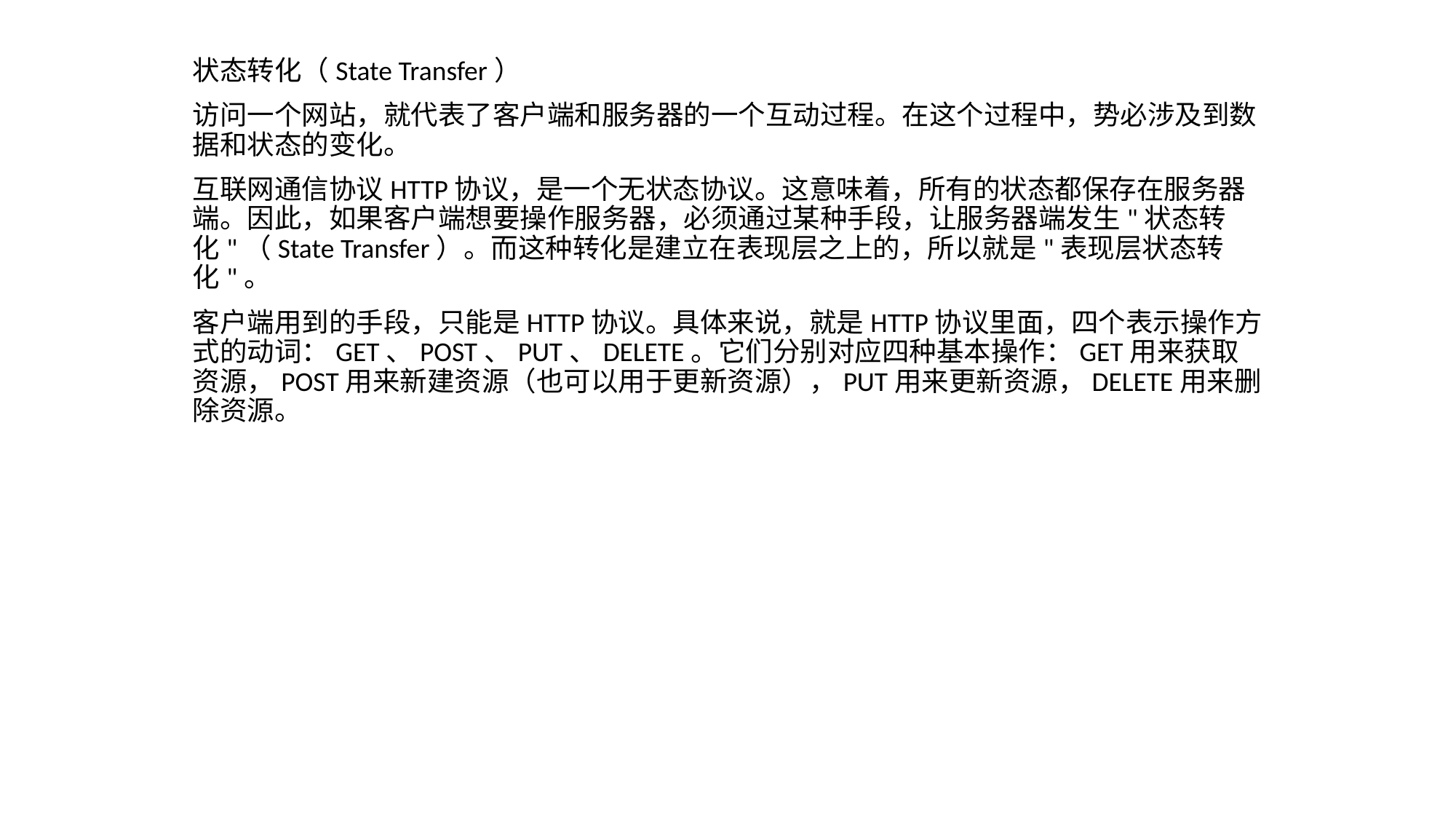

状态转化（State Transfer）
访问一个网站，就代表了客户端和服务器的一个互动过程。在这个过程中，势必涉及到数据和状态的变化。
互联网通信协议HTTP协议，是一个无状态协议。这意味着，所有的状态都保存在服务器端。因此，如果客户端想要操作服务器，必须通过某种手段，让服务器端发生"状态转化"（State Transfer）。而这种转化是建立在表现层之上的，所以就是"表现层状态转化"。
客户端用到的手段，只能是HTTP协议。具体来说，就是HTTP协议里面，四个表示操作方式的动词：GET、POST、PUT、DELETE。它们分别对应四种基本操作：GET用来获取资源，POST用来新建资源（也可以用于更新资源），PUT用来更新资源，DELETE用来删除资源。